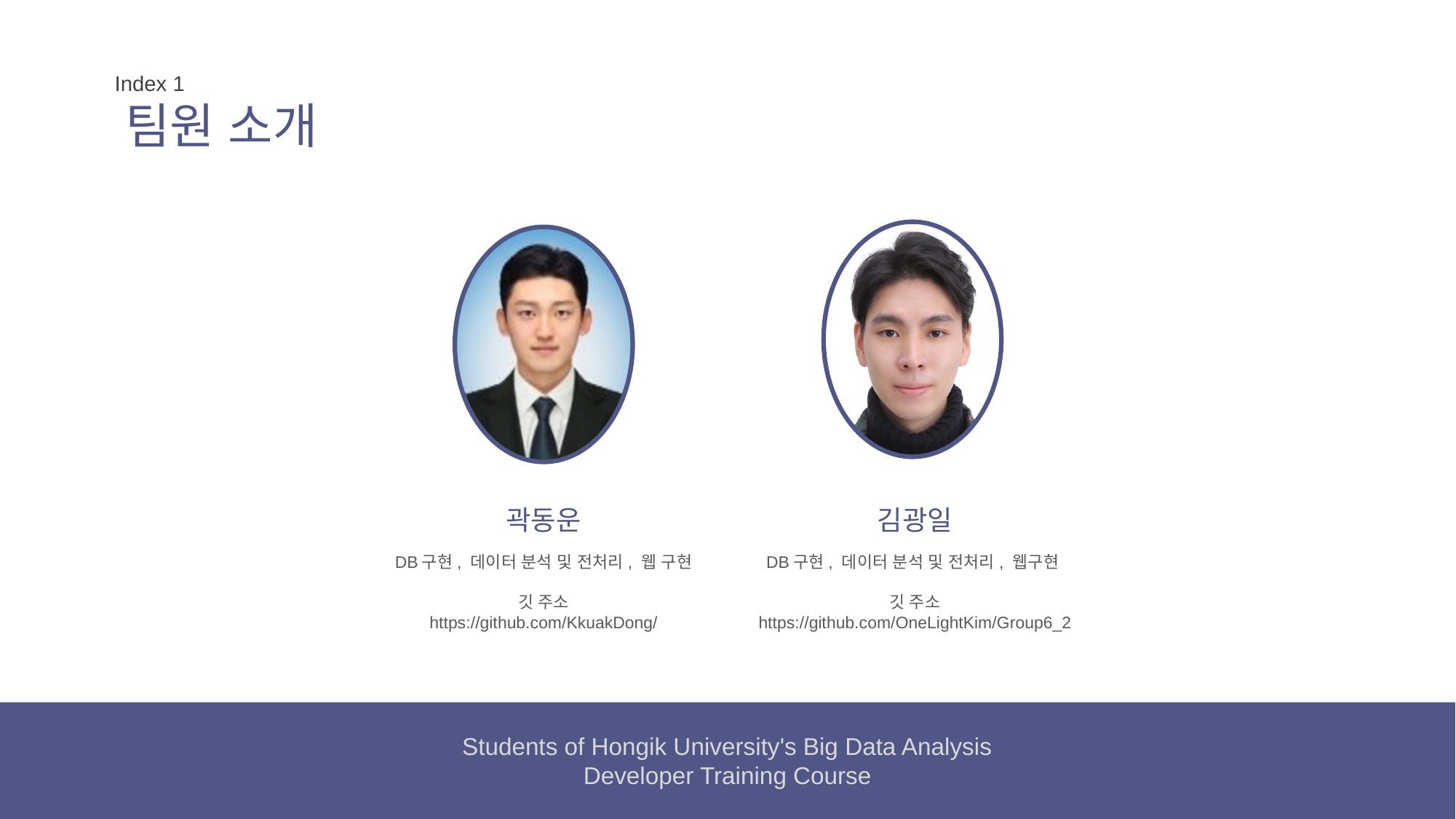

Index 1
팀원 소개

곽동운
DB구현, 데이터 분석 및 전처리, 웹 구현

깃 주소
https://github.com/KkuakDong/
김광일
DB구현, 데이터 분석 및 전처리, 웹구현

깃 주소
https://github.com/OneLightKim/Group6_2

Students of Hongik University's Big Data Analysis Developer Training Course
3